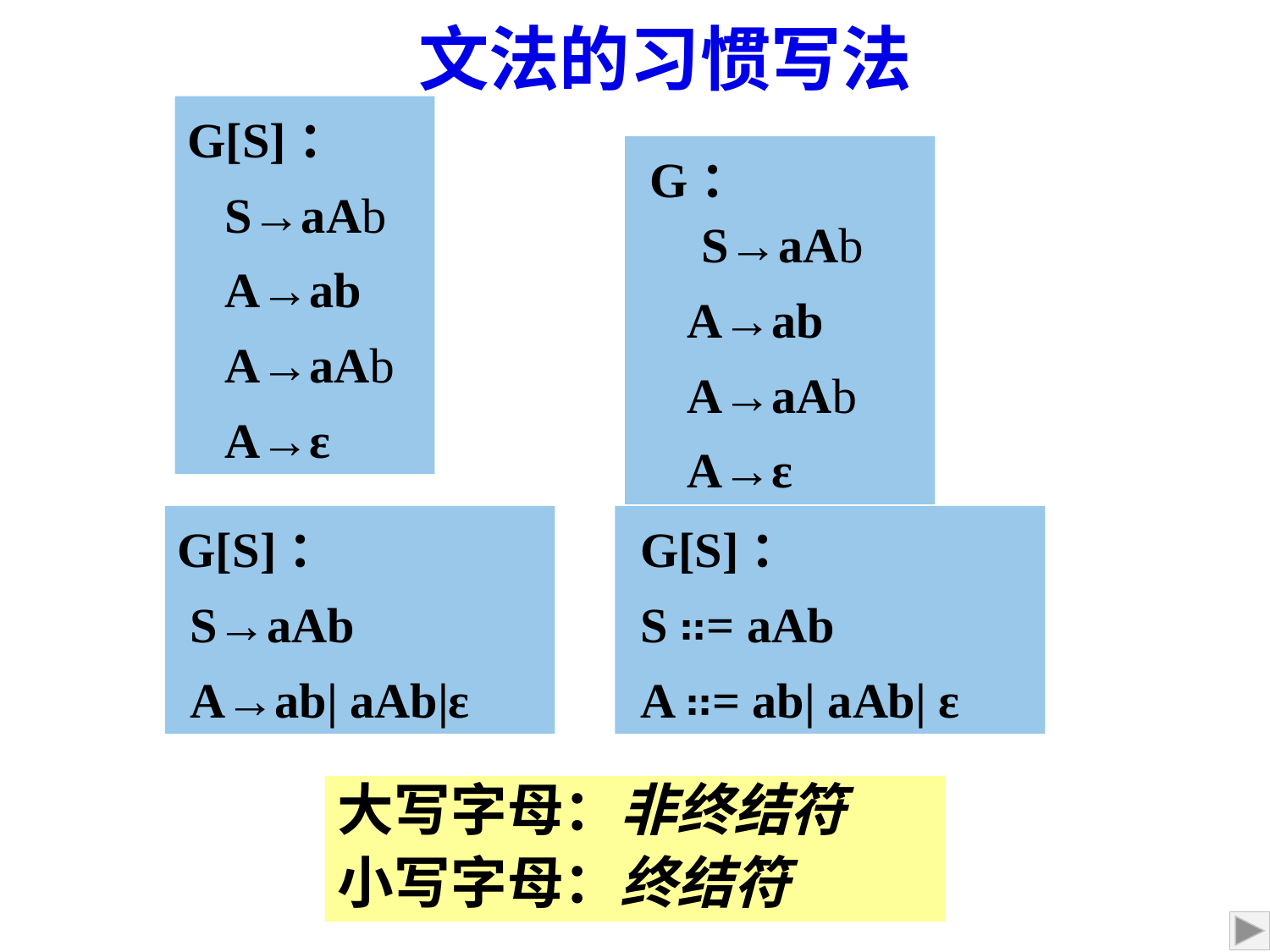

文法的习惯写法
G[S]：
   S→aAb
   A→ab
   A→aAb
   A→ε
G：S→aAb
   A→ab
   A→aAb
   A→ε
G[S]：
 S→aAb
 A→ab| aAb|ε
G[S]：
S ∷= aAb
A ∷= ab| aAb| ε
大写字母：非终结符
小写字母：终结符